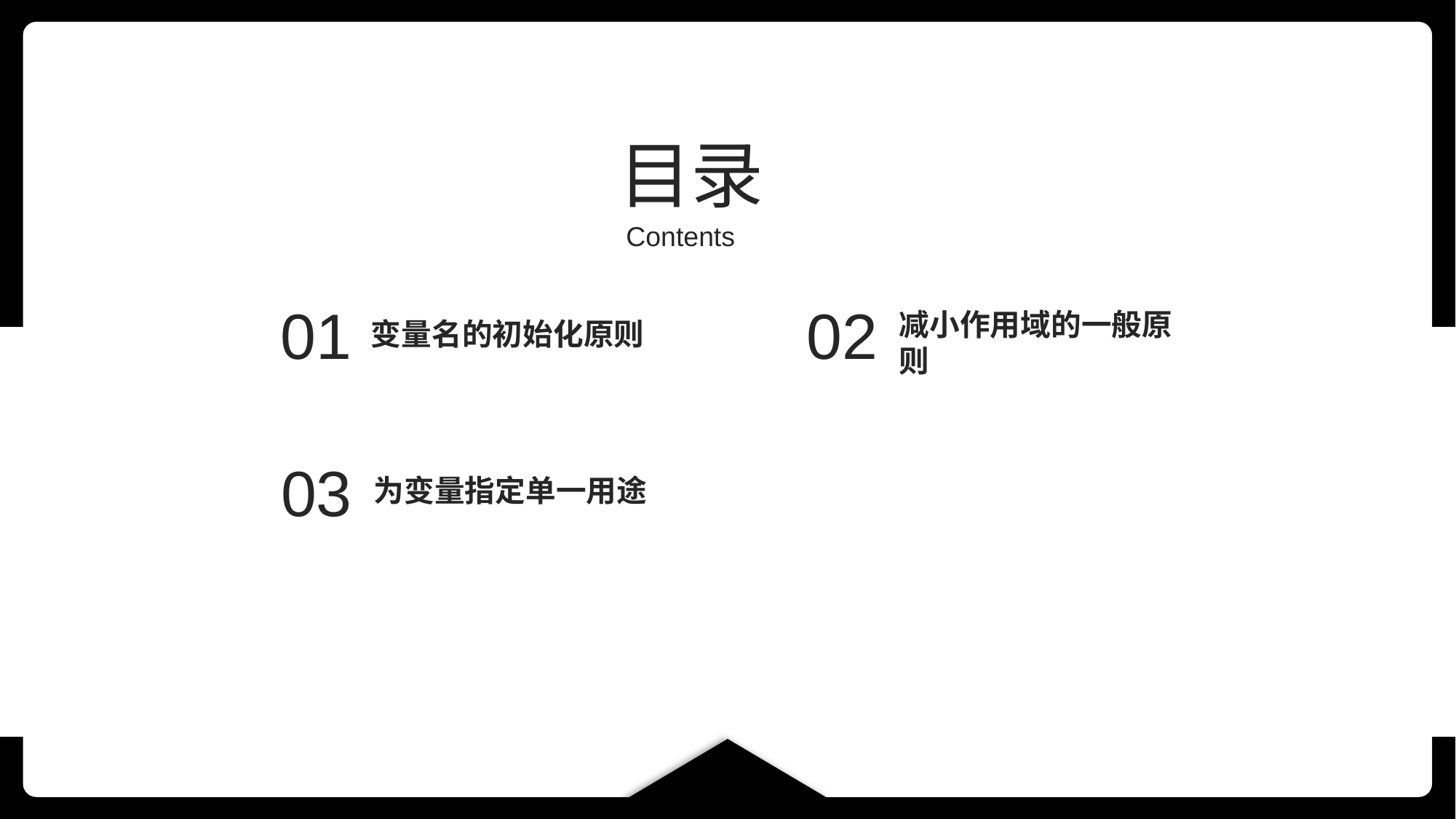

目录
Contents
01
02
减小作用域的一般原则
变量名的初始化原则
03
为变量指定单一用途